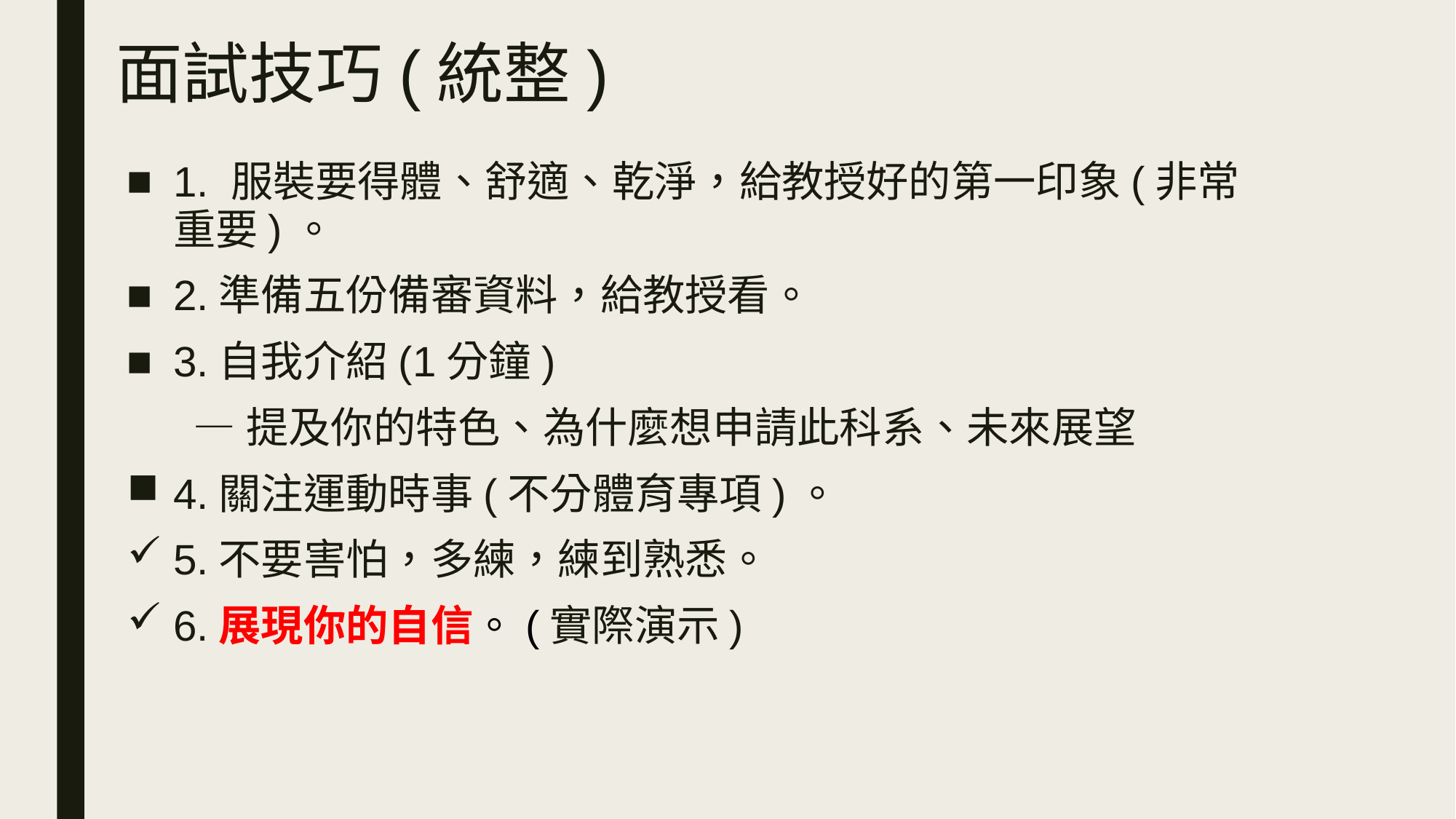

# 面試技巧(統整)
1. 服裝要得體、舒適、乾淨，給教授好的第一印象(非常重要)。
2.準備五份備審資料，給教授看。
3.自我介紹(1分鐘)
       —提及你的特色、為什麼想申請此科系、未來展望
4.關注運動時事(不分體育專項)。
5.不要害怕，多練，練到熟悉。
6.展現你的自信。(實際演示)